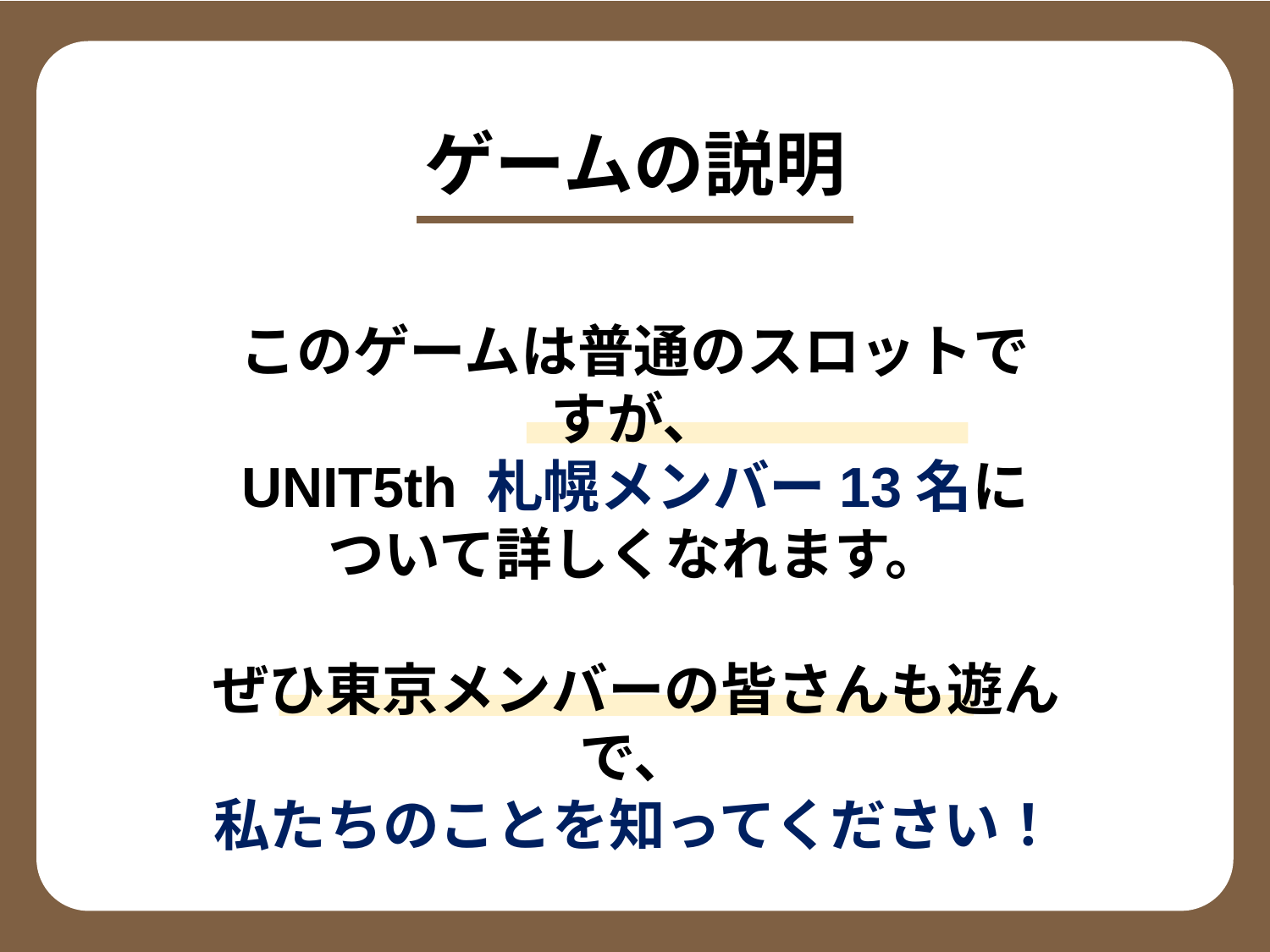

ゲームの説明
このゲームは普通のスロットですが、
UNIT5th 札幌メンバー13名に
ついて詳しくなれます。

ぜひ東京メンバーの皆さんも遊んで、
私たちのことを知ってください！